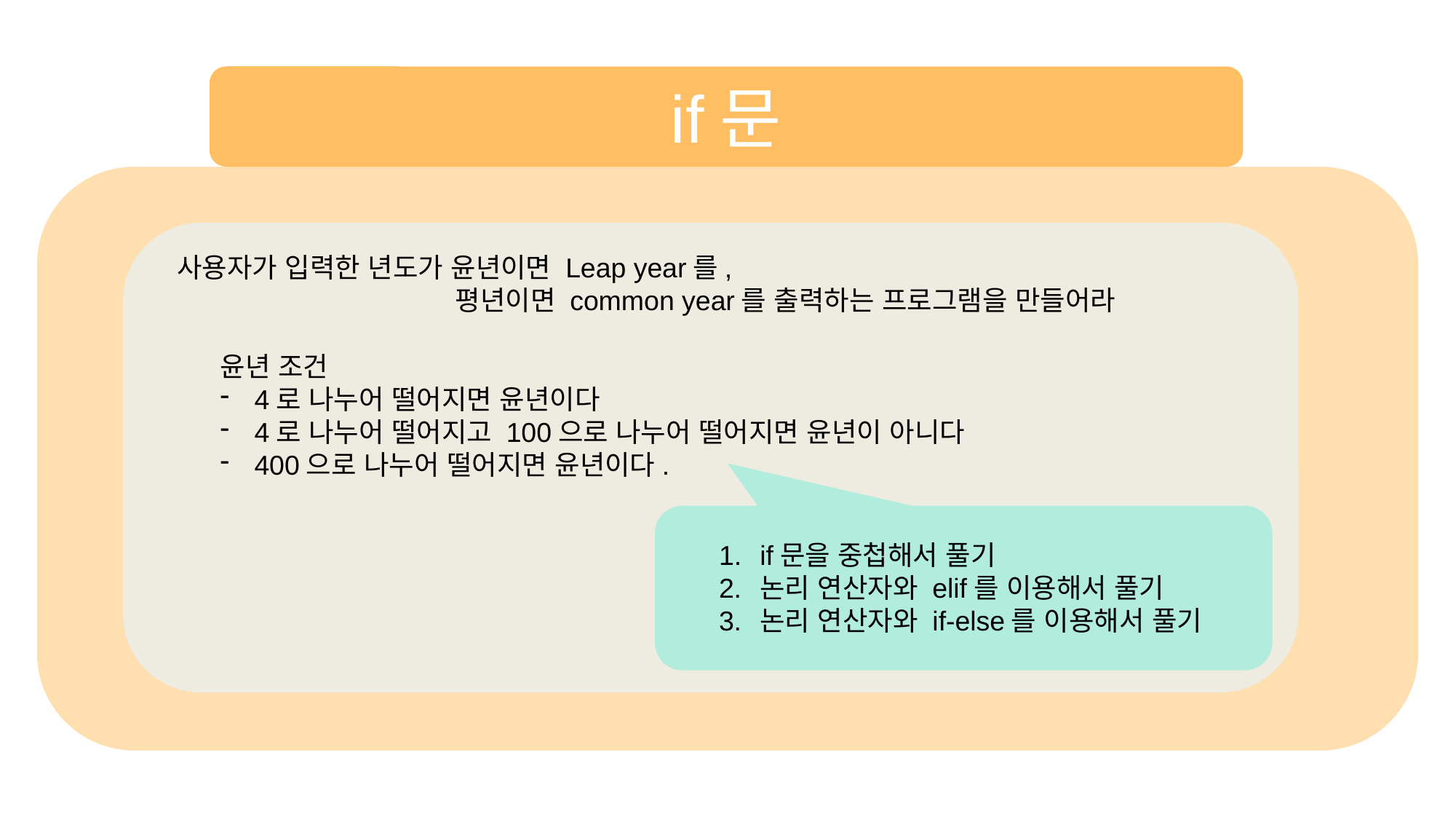

if문

사용자가 입력한 년도가 윤년이면 Leap year를,
		       평년이면 common year를 출력하는 프로그램을 만들어라
윤년 조건
4로 나누어 떨어지면 윤년이다
4로 나누어 떨어지고 100으로 나누어 떨어지면 윤년이 아니다
400으로 나누어 떨어지면 윤년이다.

if문을 중첩해서 풀기
논리 연산자와 elif를 이용해서 풀기
논리 연산자와 if-else를 이용해서 풀기